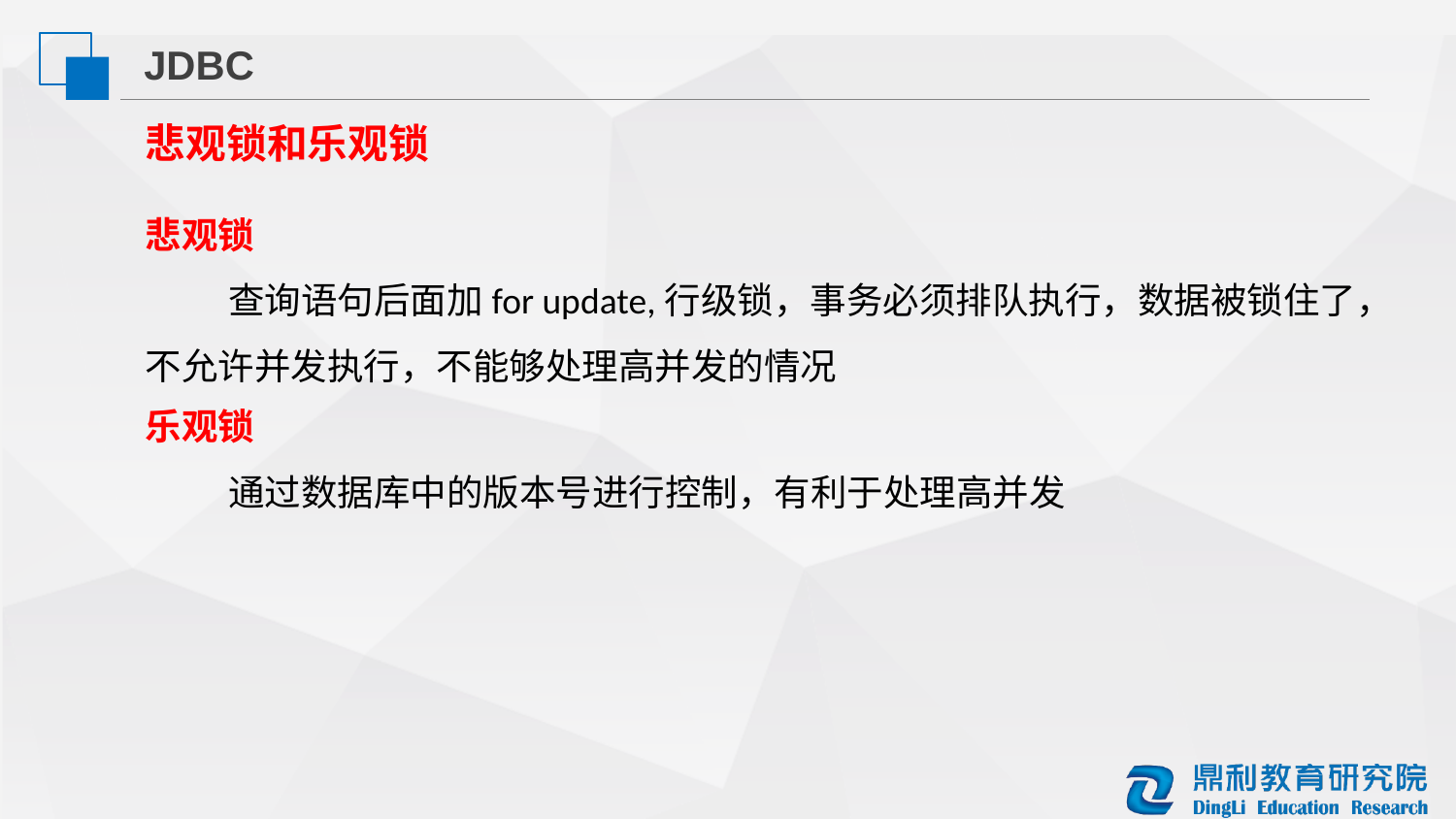

JDBC
悲观锁和乐观锁
悲观锁
         查询语句后面加for update,行级锁，事务必须排队执行，数据被锁住了，不允许并发执行，不能够处理高并发的情况
乐观锁
         通过数据库中的版本号进行控制，有利于处理高并发